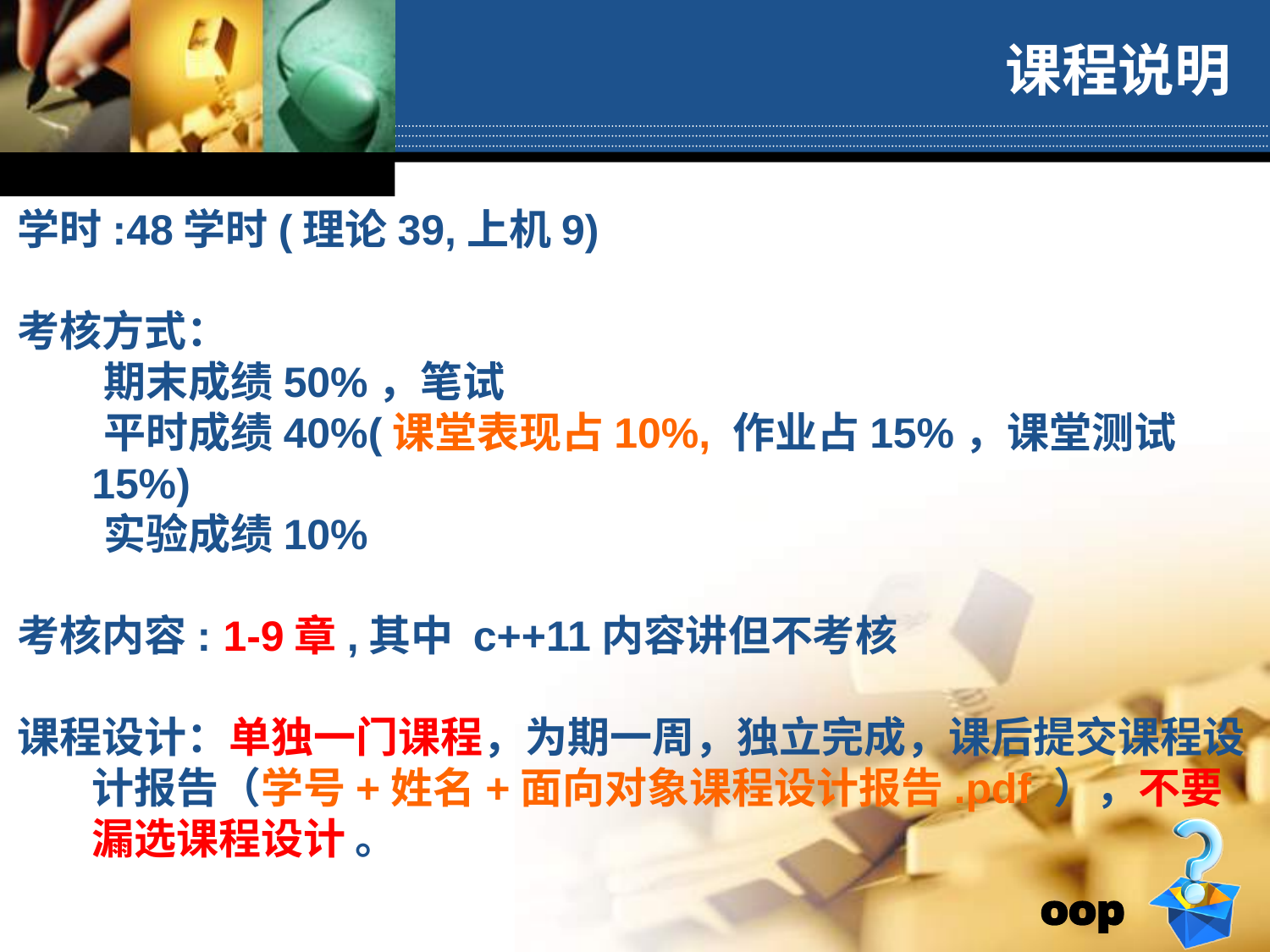

课程说明
学时:48学时(理论39,上机9)

考核方式：
        期末成绩50%，笔试
        平时成绩40%(课堂表现占10%, 作业占15%，课堂测试15%)
        实验成绩10%

考核内容: 1-9章,其中 c++11内容讲但不考核

课程设计：单独一门课程，为期一周，独立完成，课后提交课程设计报告（学号+姓名+面向对象课程设计报告.pdf ），不要漏选课程设计 。
oop